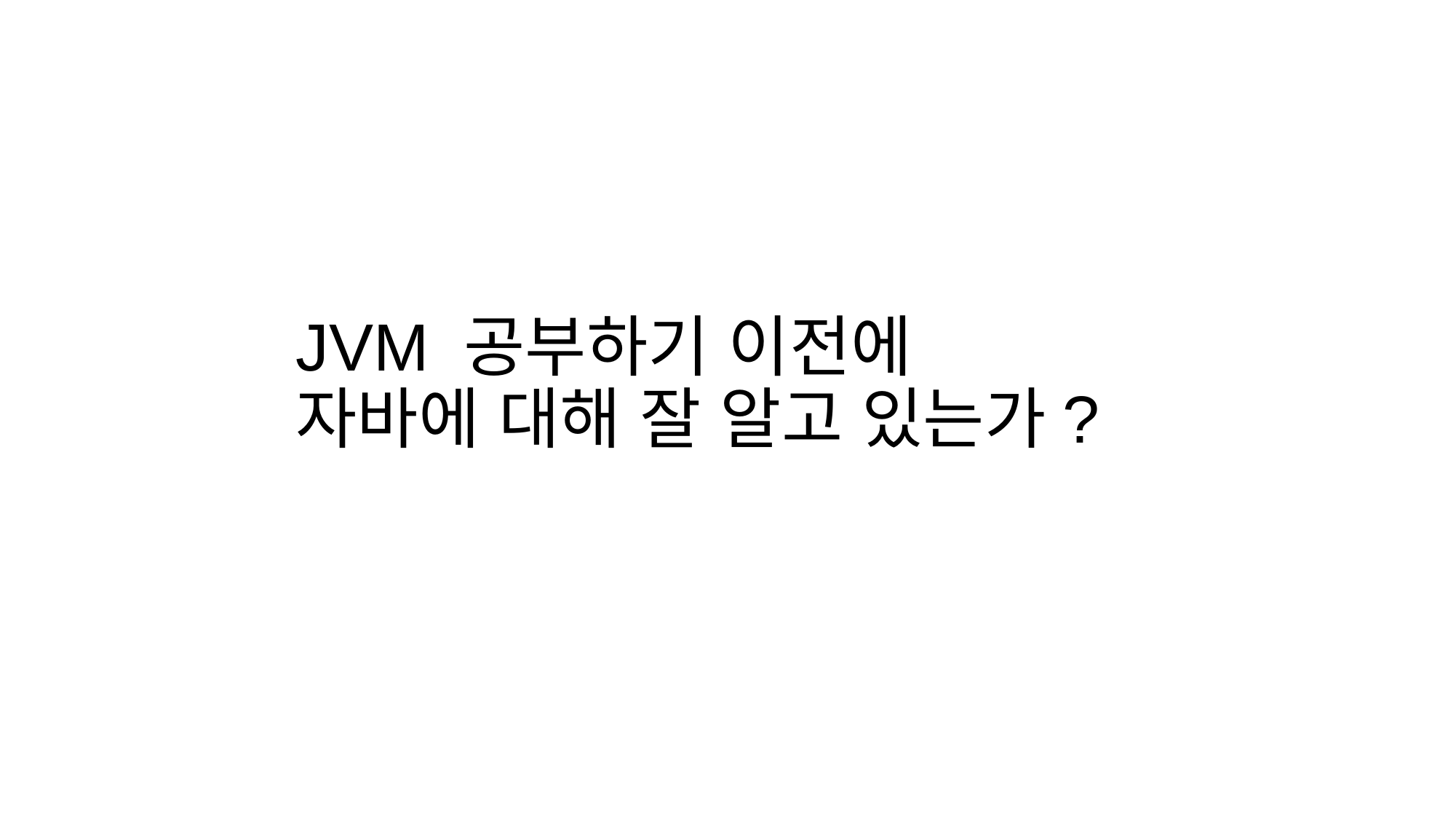

# JVM 공부하기 이전에 자바에 대해 잘 알고 있는가?